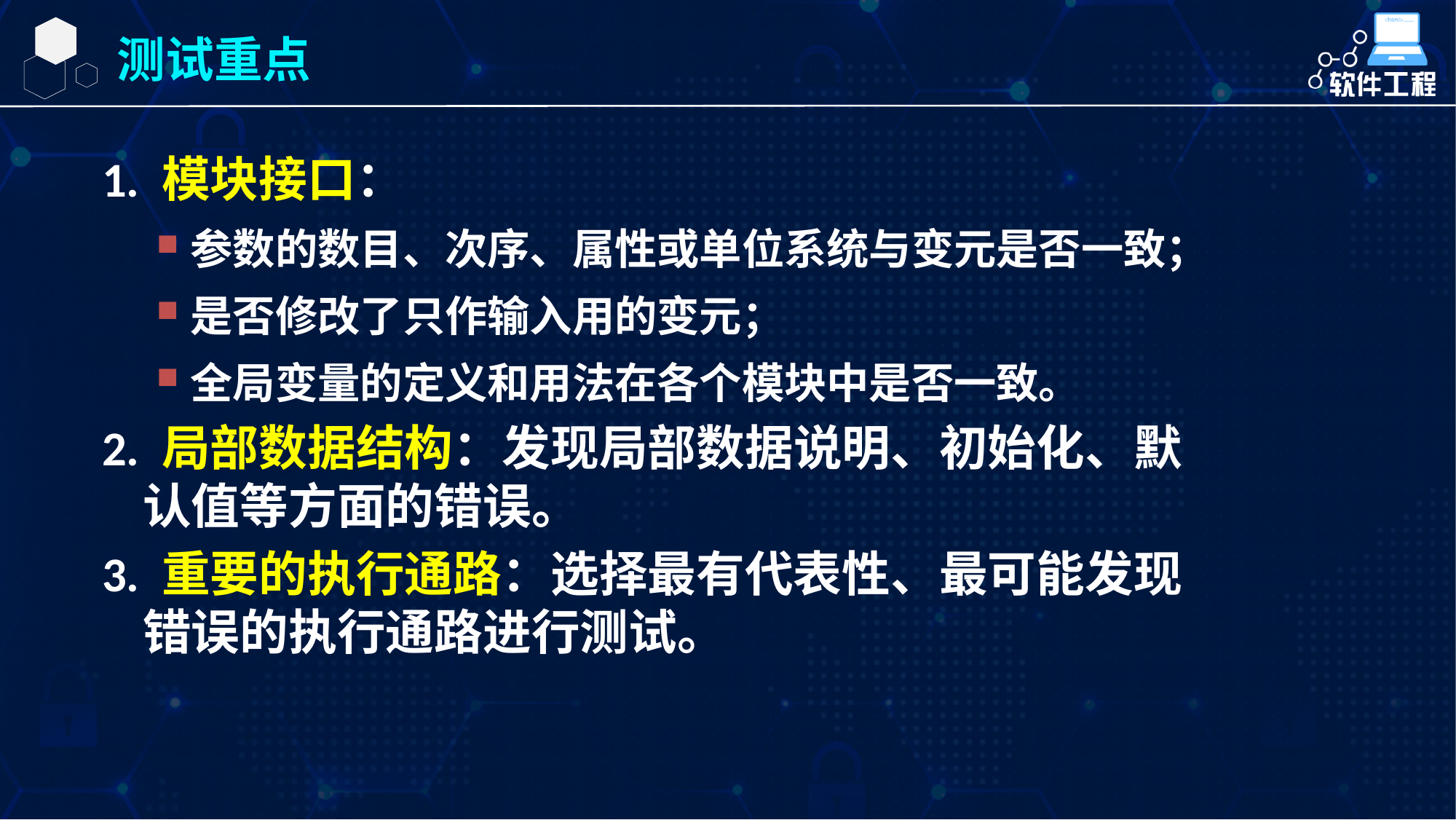

测试重点
1. 模块接口：
参数的数目、次序、属性或单位系统与变元是否一致；
是否修改了只作输入用的变元；
全局变量的定义和用法在各个模块中是否一致。
2. 局部数据结构：发现局部数据说明、初始化、默认值等方面的错误。
3. 重要的执行通路：选择最有代表性、最可能发现错误的执行通路进行测试。